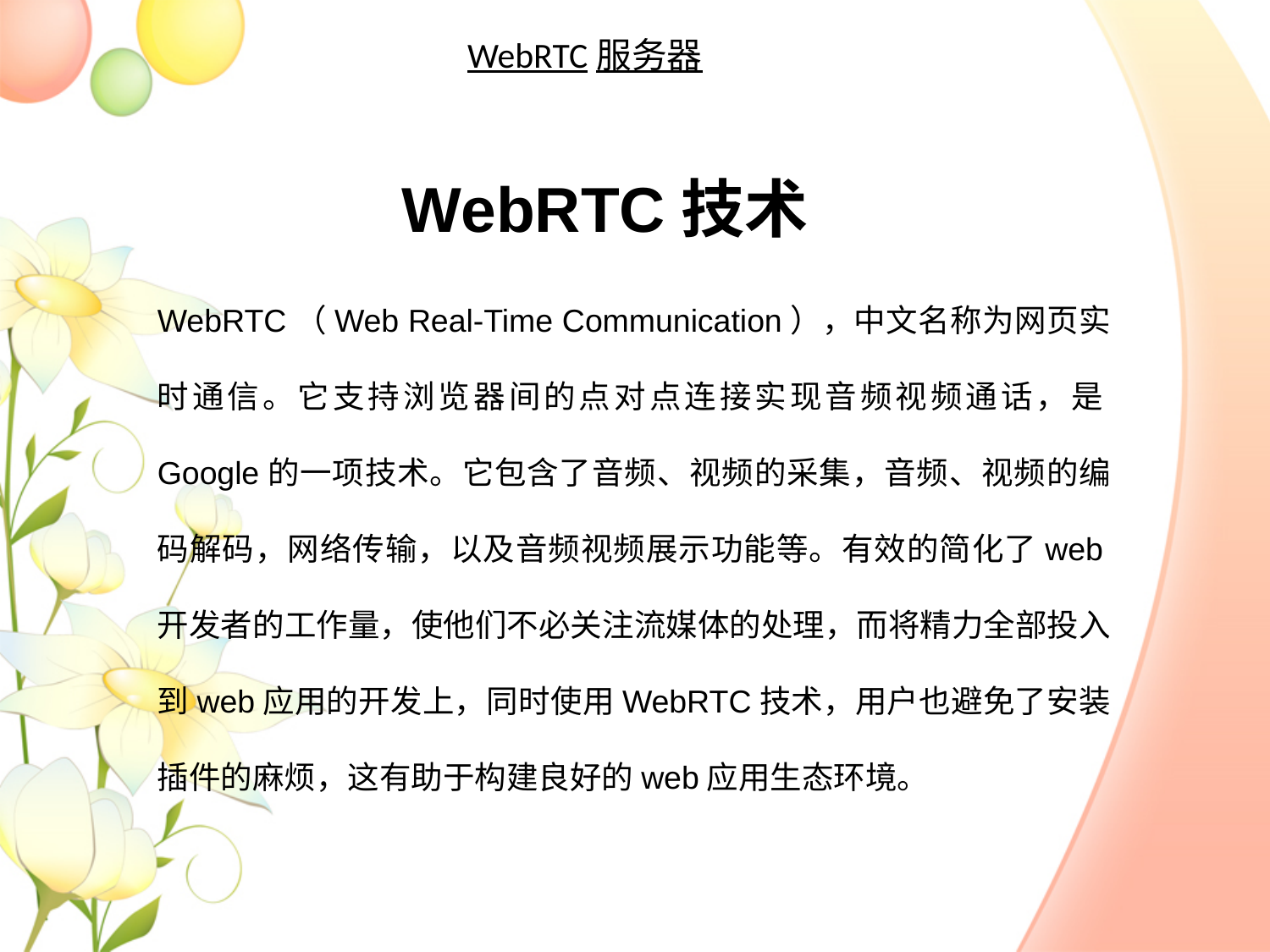

WebRTC服务器
WebRTC技术
WebRTC（Web Real-Time Communication），中文名称为网页实时通信。它支持浏览器间的点对点连接实现音频视频通话，是Google的一项技术。它包含了音频、视频的采集，音频、视频的编码解码，网络传输，以及音频视频展示功能等。有效的简化了web开发者的工作量，使他们不必关注流媒体的处理，而将精力全部投入到web应用的开发上，同时使用WebRTC技术，用户也避免了安装插件的麻烦，这有助于构建良好的web应用生态环境。